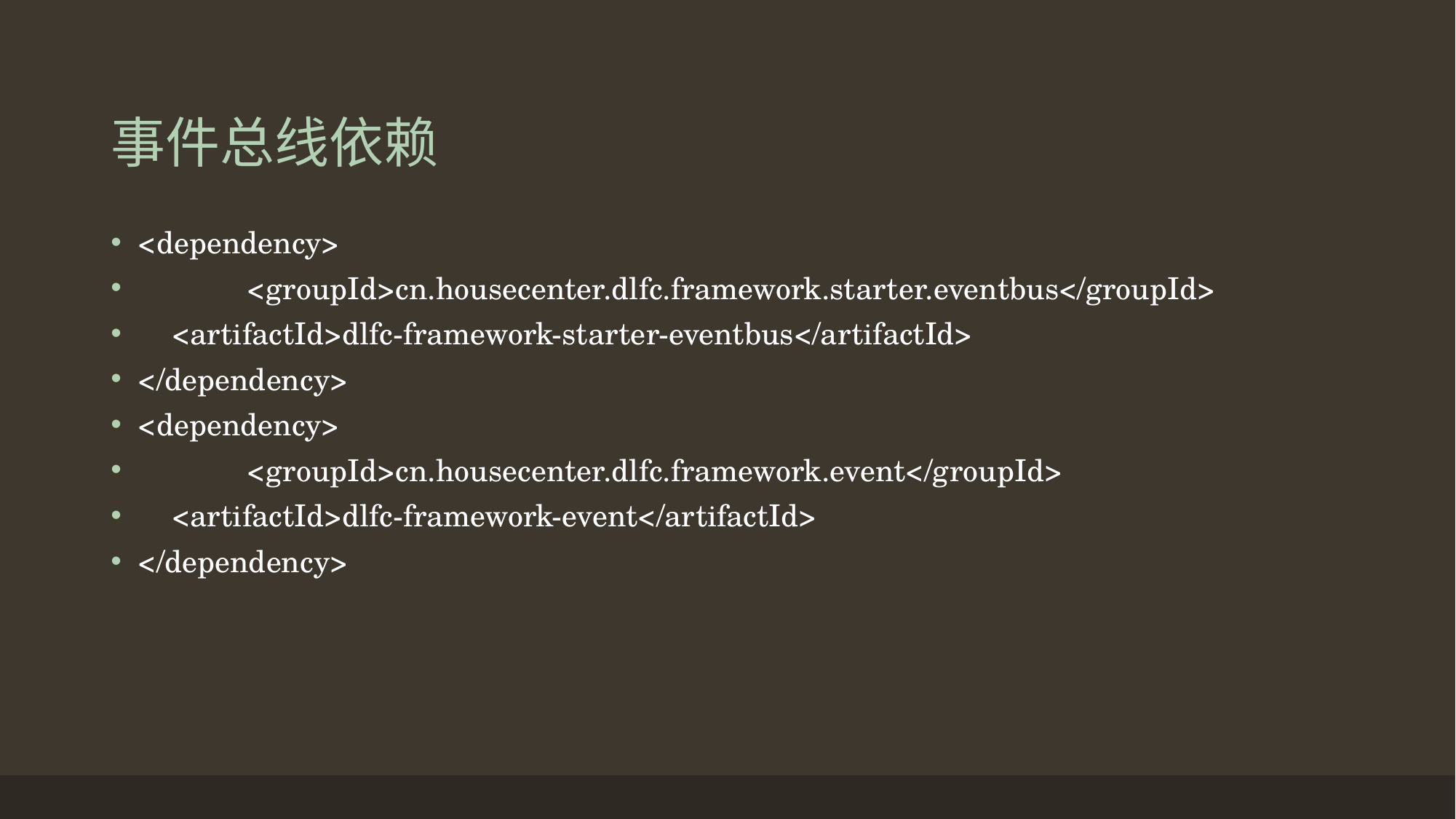

# 事件总线依赖
<dependency>
	<groupId>cn.housecenter.dlfc.framework.starter.eventbus</groupId>
    <artifactId>dlfc-framework-starter-eventbus</artifactId>
</dependency>
<dependency>
	<groupId>cn.housecenter.dlfc.framework.event</groupId>
    <artifactId>dlfc-framework-event</artifactId>
</dependency>